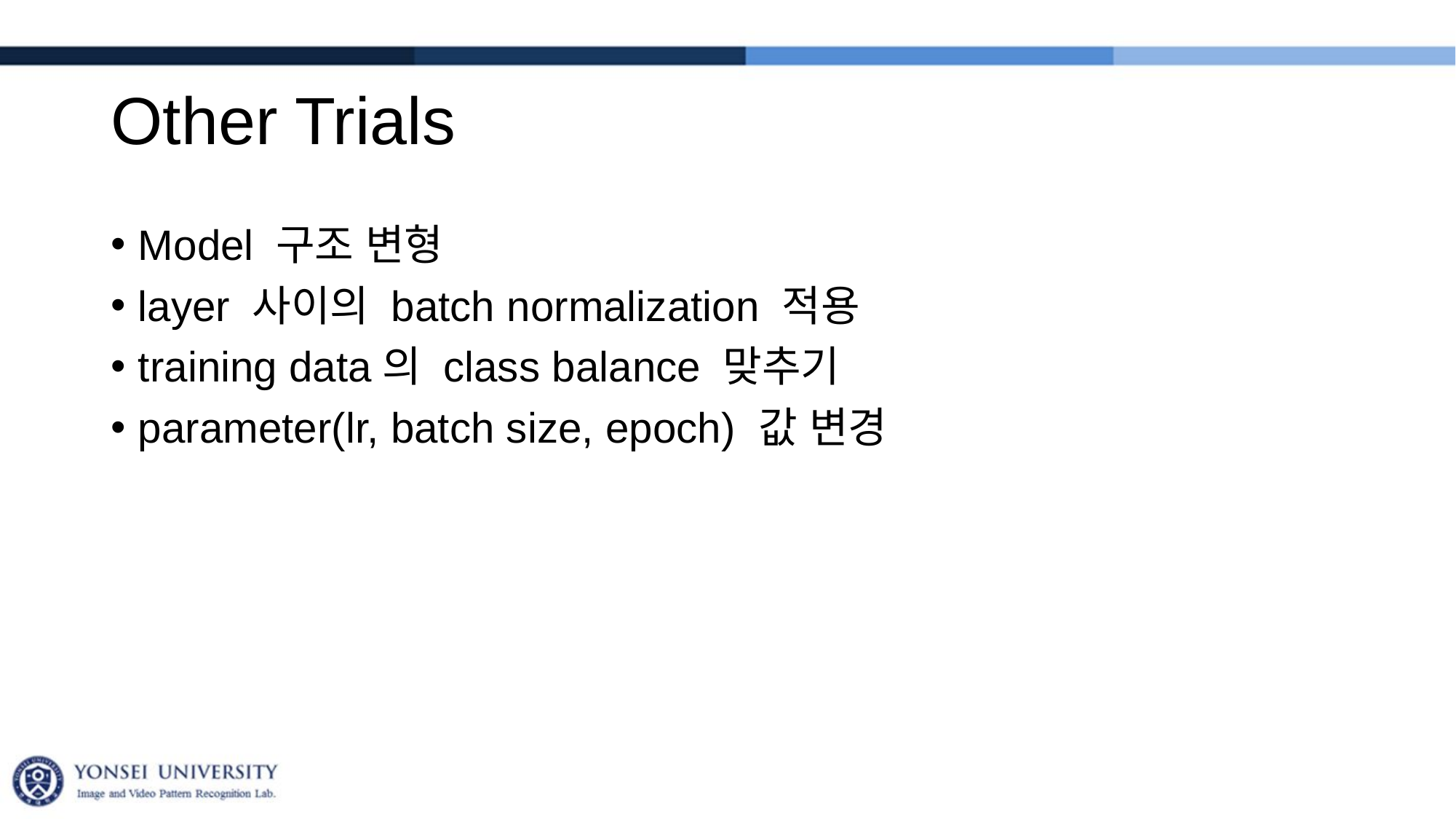

# Other Trials
Model 구조 변형
layer 사이의 batch normalization 적용
training data의 class balance 맞추기
parameter(lr, batch size, epoch) 값 변경